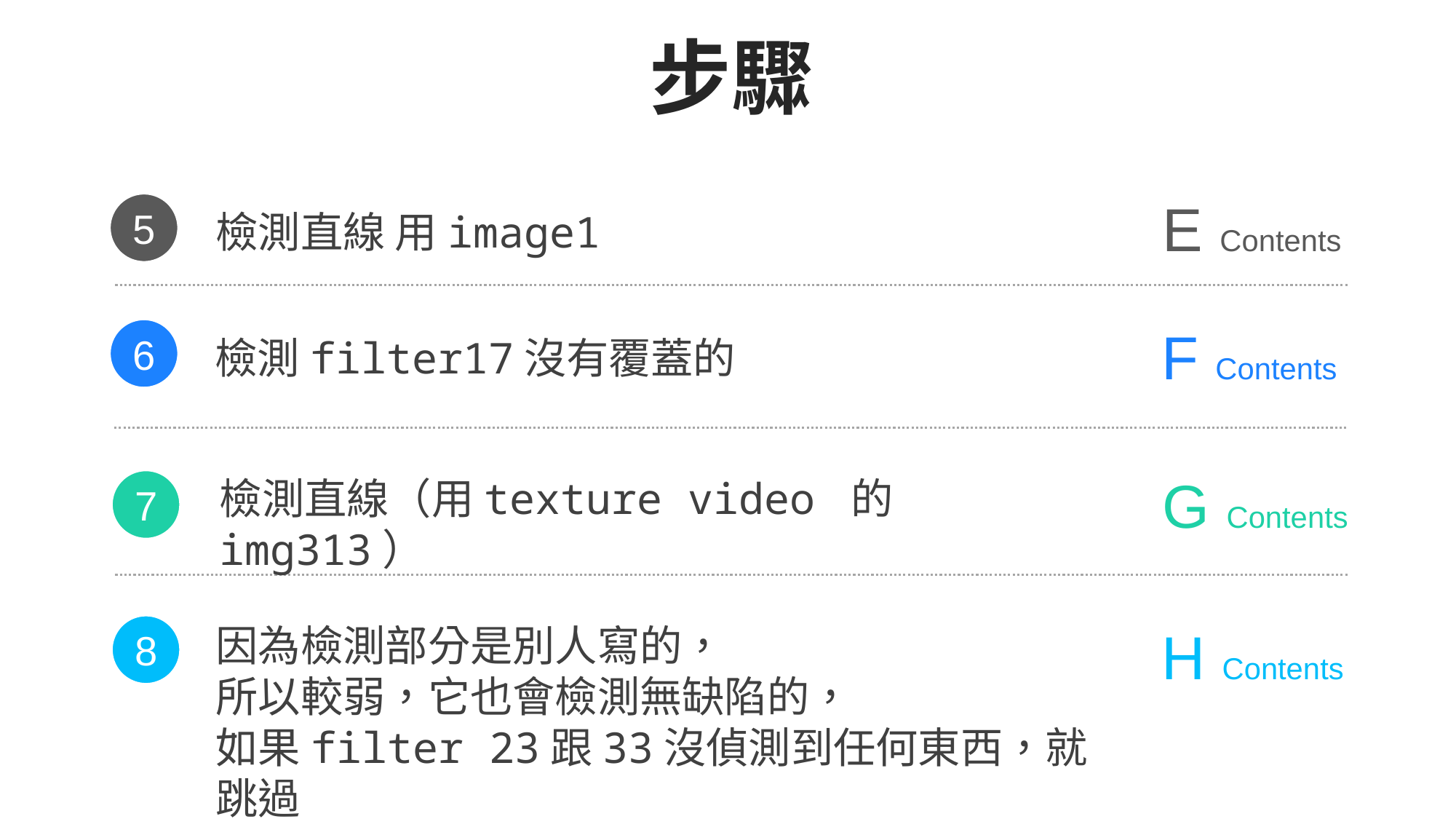

步驟
E Contents
5
檢測直線 用image1

F Contents
6
檢測filter17沒有覆蓋的

G Contents
檢測直線（用texture video 的img313）
7

因為檢測部分是別人寫的，
所以較弱，它也會檢測無缺陷的，
如果filter 23跟33沒偵測到任何東西，就跳過
H Contents
8